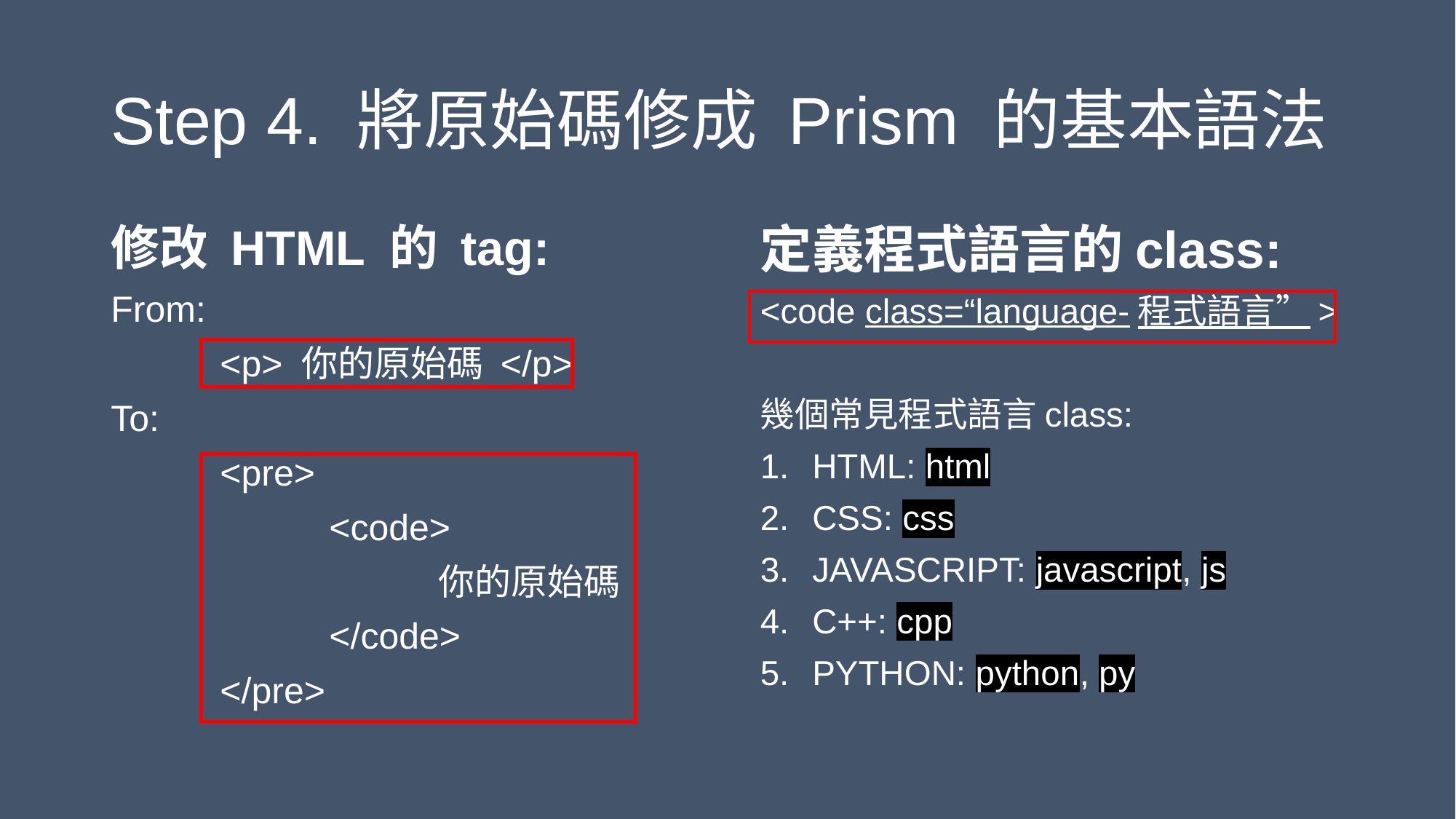

# Step 4. 將原始碼修成 Prism 的基本語法
修改 HTML 的 tag:
From:
	<p> 你的原始碼 </p>
To:
	<pre>
		<code>
			你的原始碼
		</code>
	</pre>
定義程式語言的class:
<code class=“language-程式語言”>

幾個常見程式語言class:
HTML: html
CSS: css
JAVASCRIPT: javascript, js
C++: cpp
PYTHON: python, py